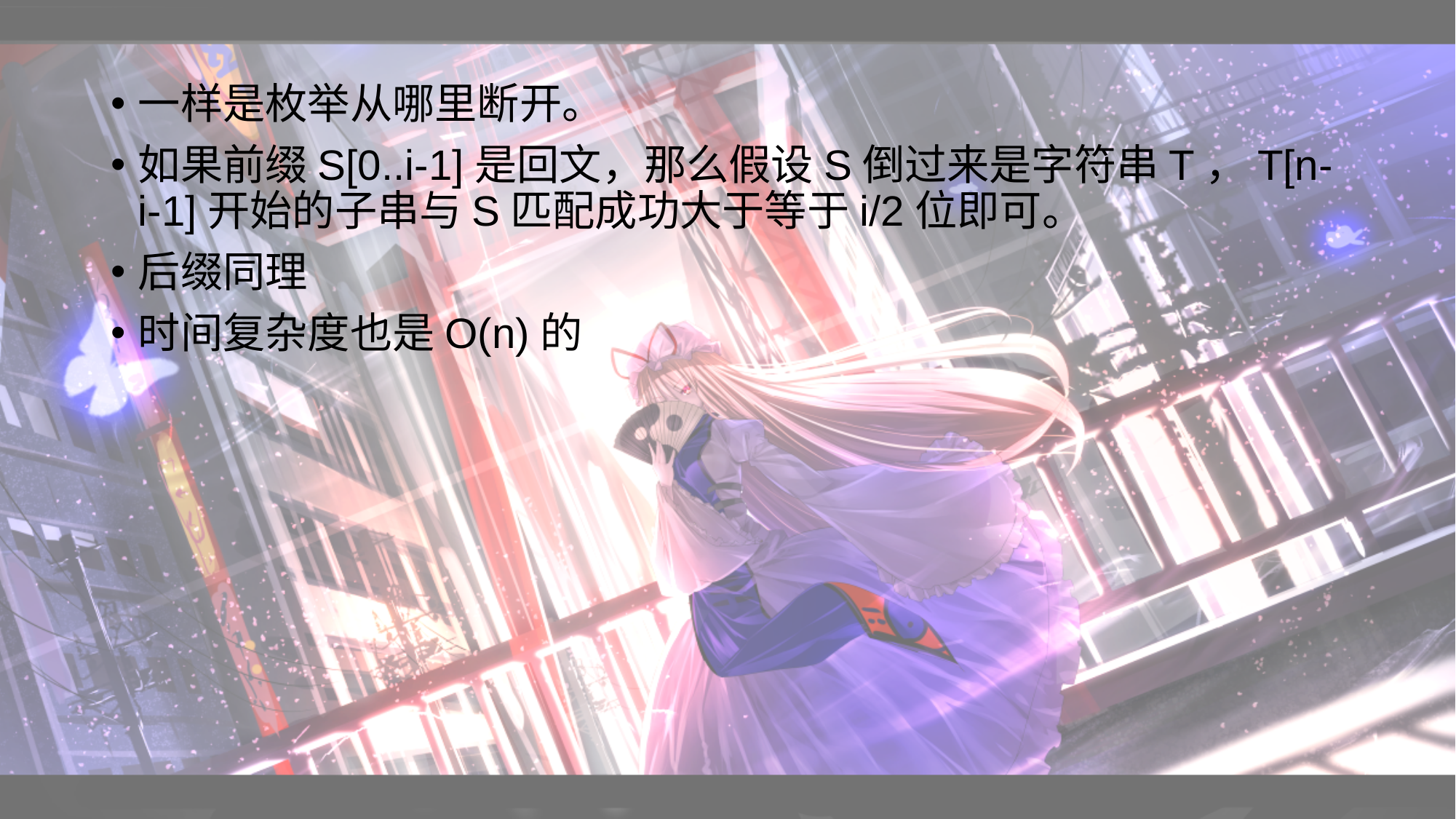

一样是枚举从哪里断开。
如果前缀S[0..i-1]是回文，那么假设S倒过来是字符串T，T[n-i-1]开始的子串与S匹配成功大于等于i/2位即可。
后缀同理
时间复杂度也是O(n)的